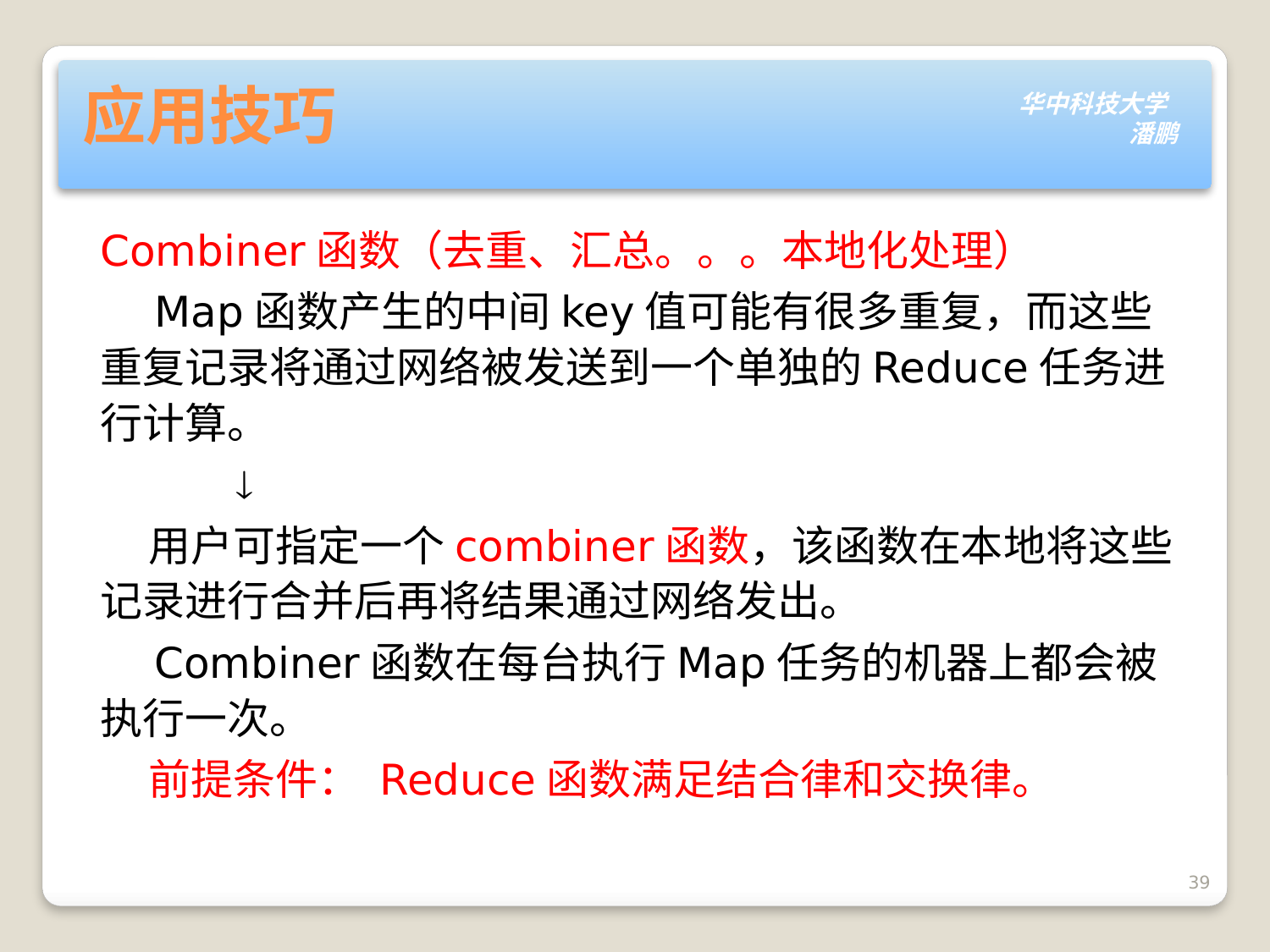

# 应用技巧
Combiner函数（去重、汇总。。。本地化处理）
    Map函数产生的中间key值可能有很多重复，而这些重复记录将通过网络被发送到一个单独的Reduce任务进行计算。
          ↓
    用户可指定一个combiner函数，该函数在本地将这些记录进行合并后再将结果通过网络发出。
    Combiner函数在每台执行Map任务的机器上都会被执行一次。
    前提条件： Reduce函数满足结合律和交换律。
39